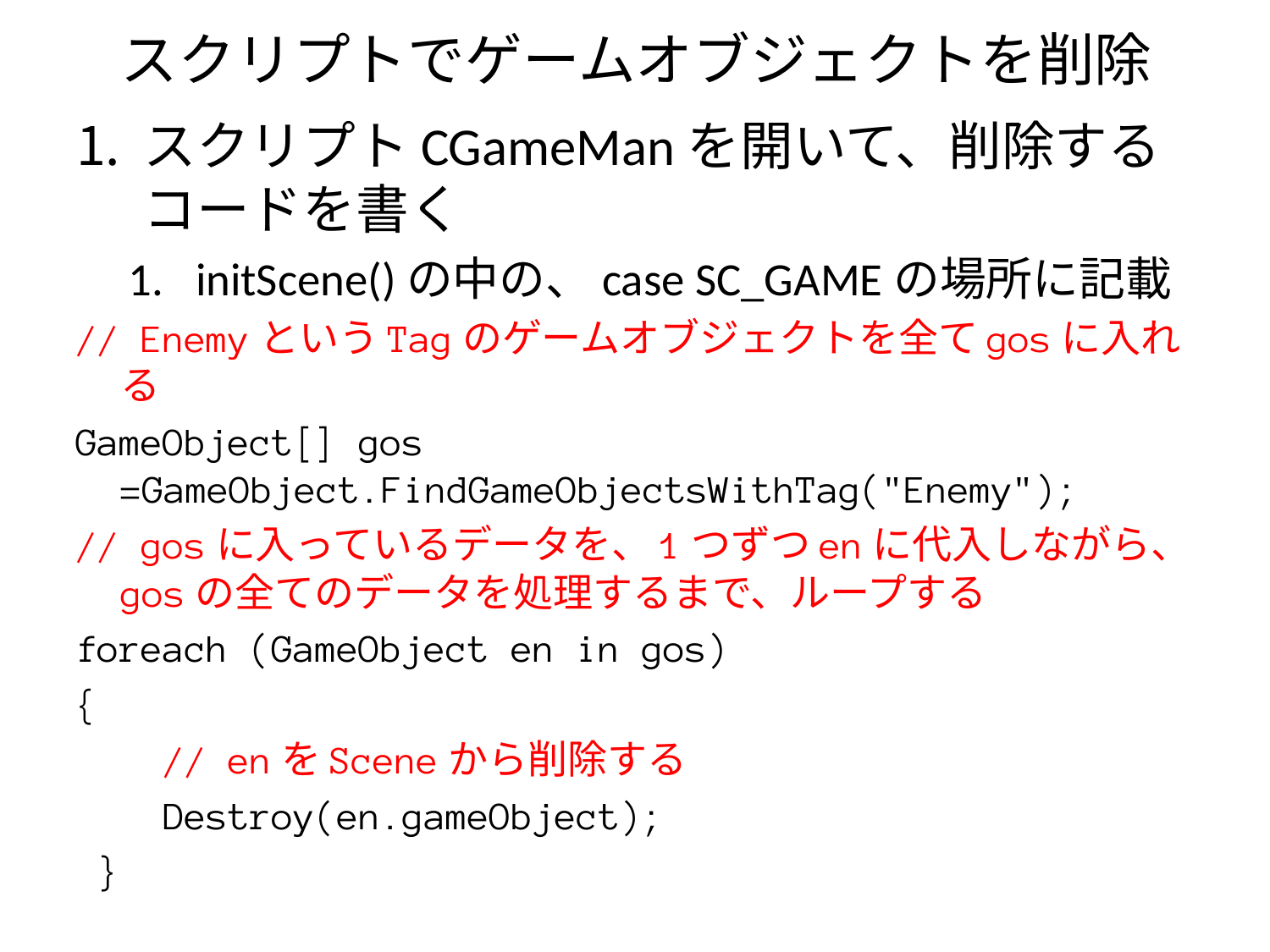

# スクリプトでゲームオブジェクトを削除
スクリプトCGameManを開いて、削除するコードを書く
initScene()の中の、case SC_GAMEの場所に記載
// EnemyというTagのゲームオブジェクトを全てgosに入れる
GameObject[] gos =GameObject.FindGameObjectsWithTag("Enemy");
// gosに入っているデータを、1つずつenに代入しながら、gosの全てのデータを処理するまで、ループする
foreach (GameObject en in gos)
{
    // enをSceneから削除する
    Destroy(en.gameObject);
 }